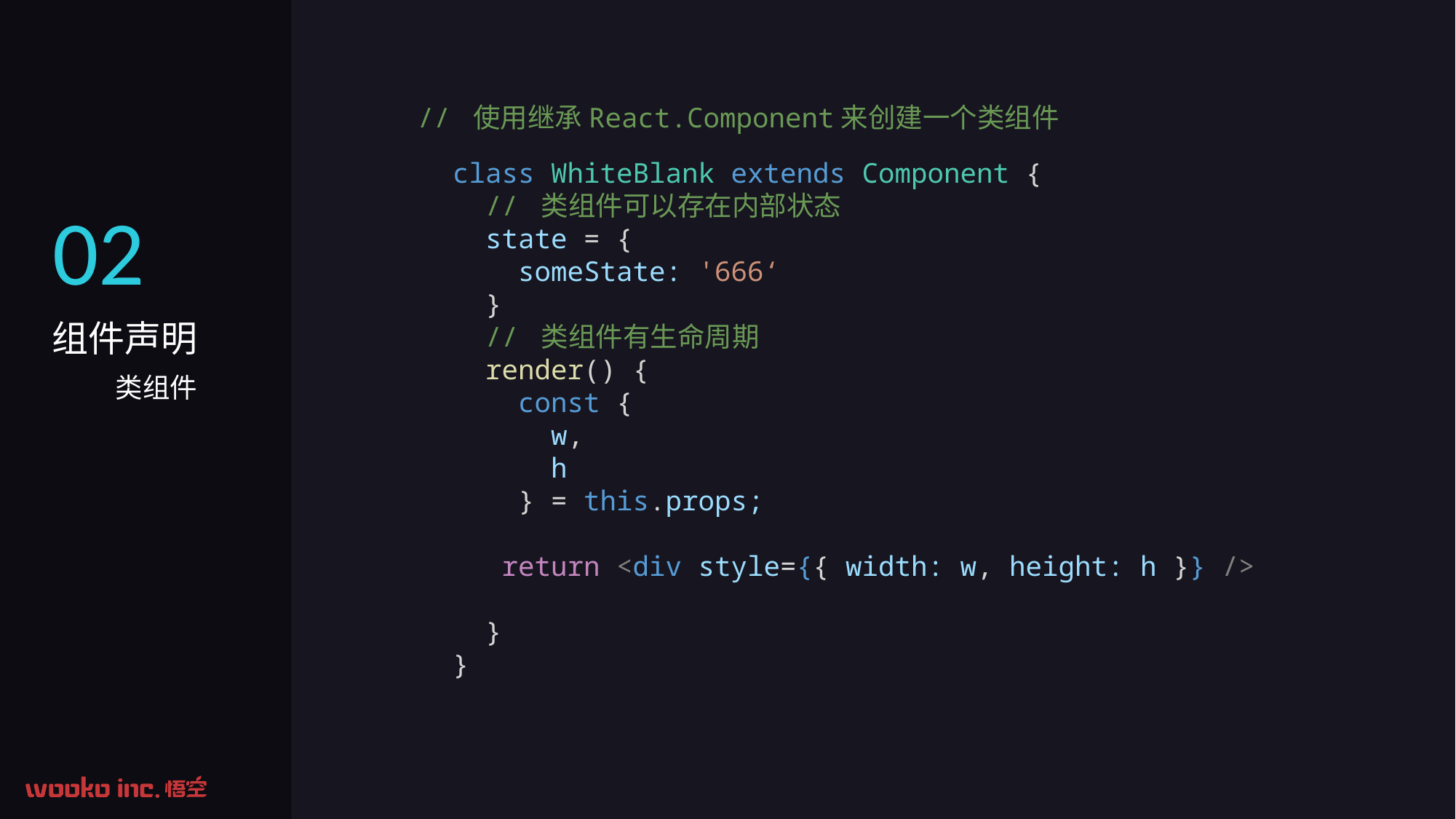

// 使用继承React.Component来创建一个类组件
class WhiteBlank extends Component {
  // 类组件可以存在内部状态
  state = {
    someState: '666‘
  }
  // 类组件有生命周期
  render() {
    const {
      w,
      h
    } = this.props;
   return <div style={{ width: w, height: h }} />

  }
}
02
组件声明
类组件